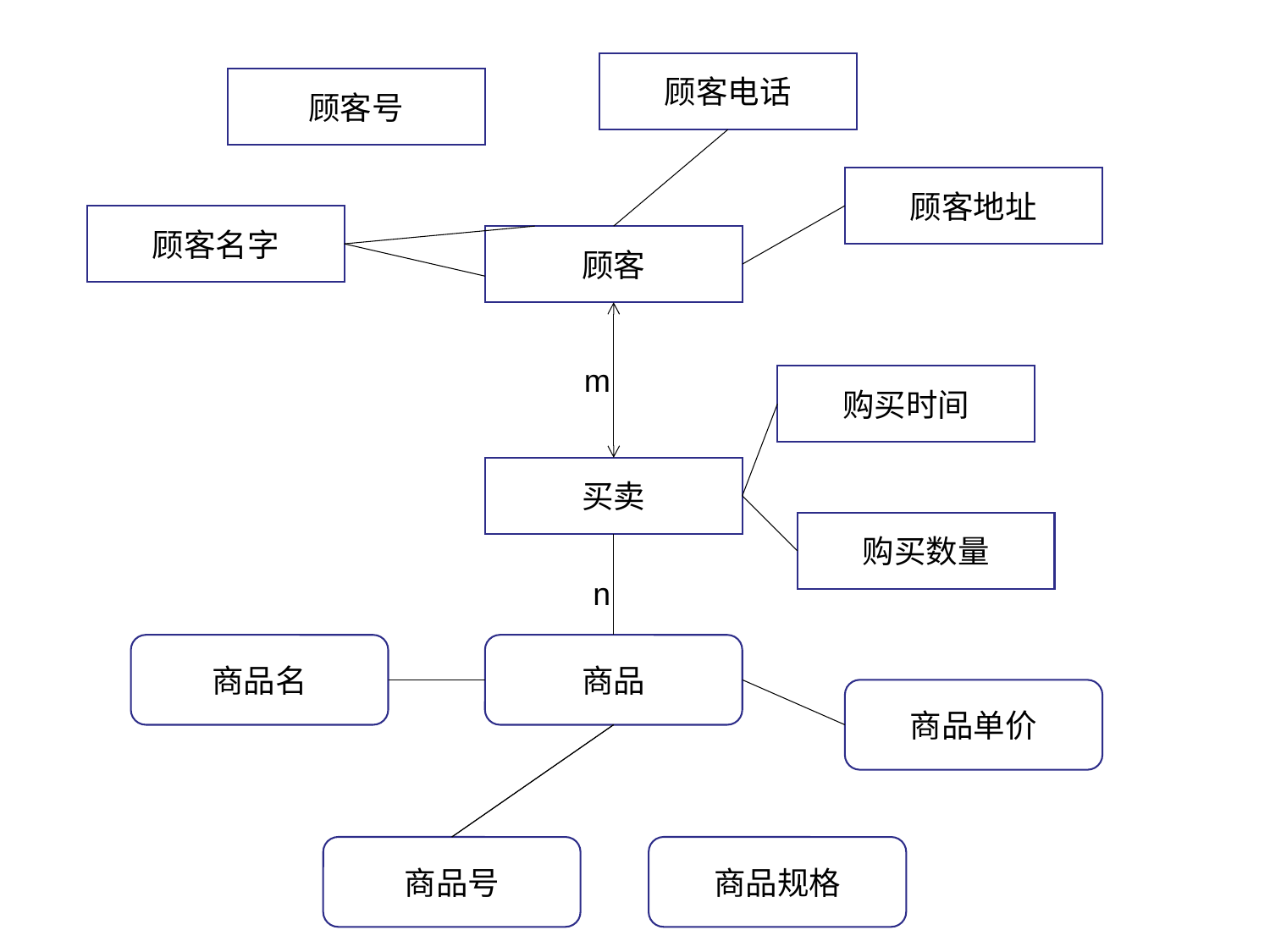

顾客电话
顾客号
顾客地址
顾客名字
顾客
m
购买时间
买卖
购买数量
n
商品名
商品
商品单价
商品号
商品规格